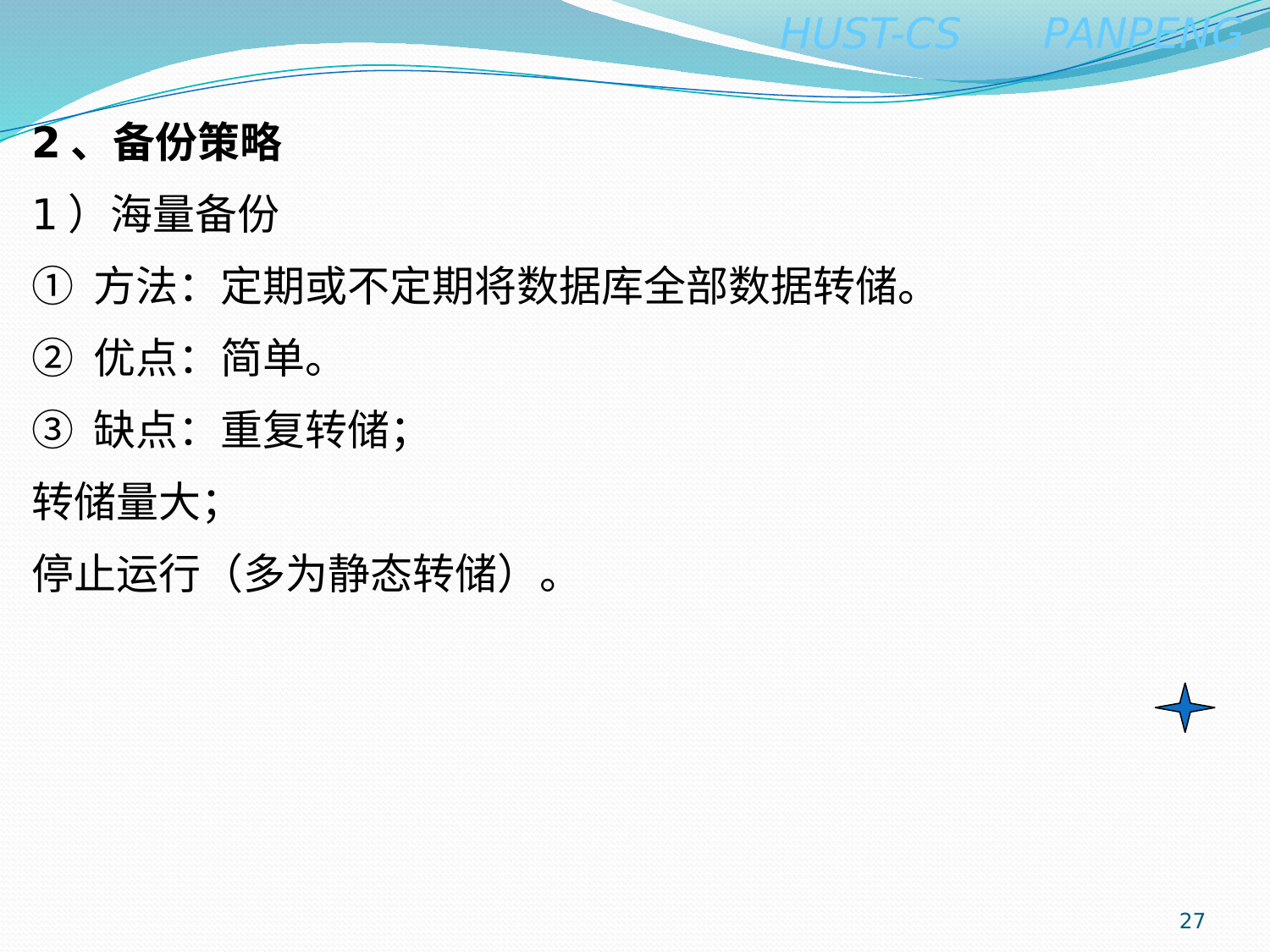

2、备份策略
1）海量备份
① 方法：定期或不定期将数据库全部数据转储。
② 优点：简单。
③ 缺点：重复转储；
转储量大；
停止运行（多为静态转储）。

27